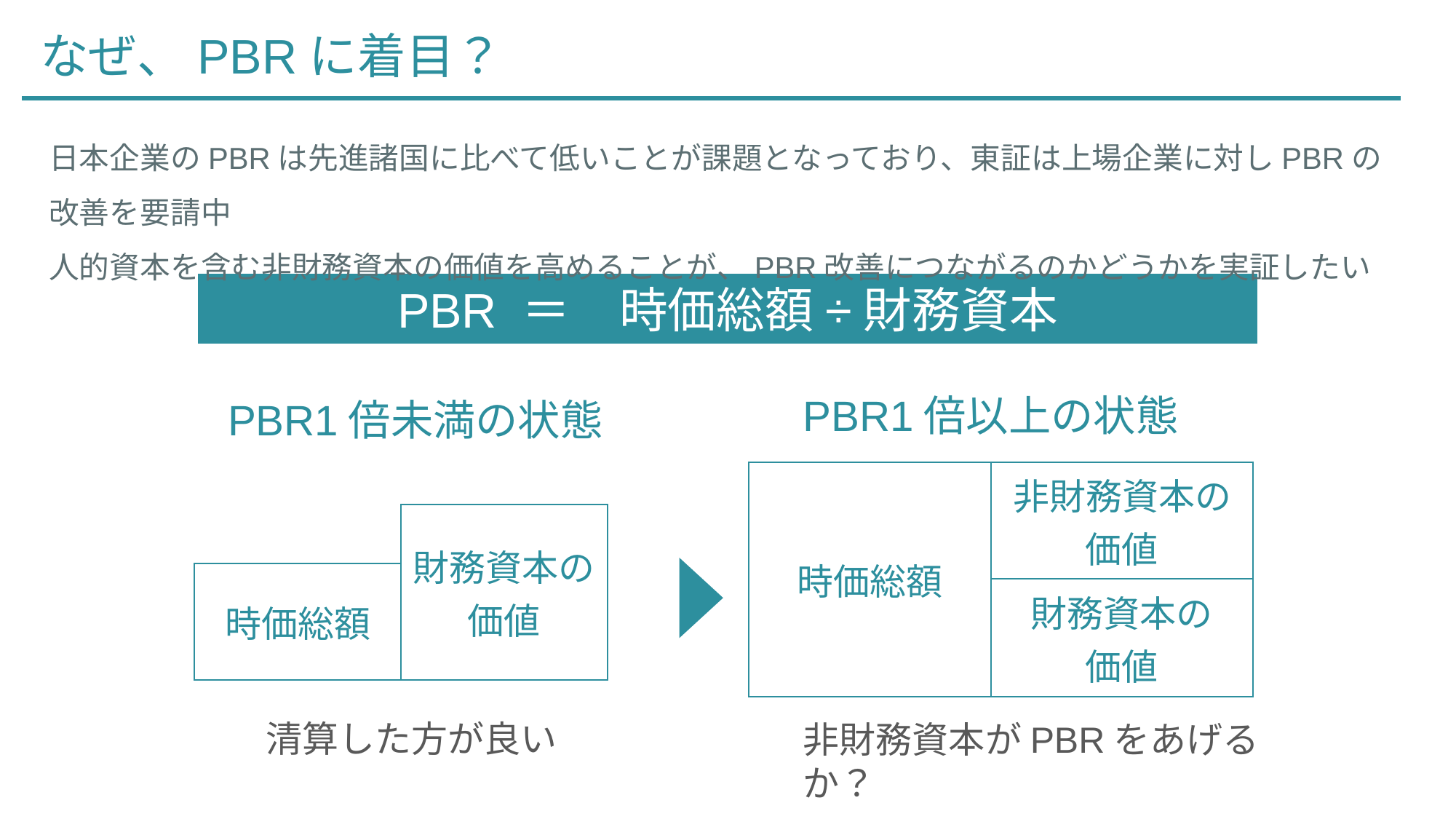

なぜ、PBRに着目？
日本企業のPBRは先進諸国に比べて低いことが課題となっており、東証は上場企業に対しPBRの改善を要請中
人的資本を含む非財務資本の価値を高めることが、PBR改善につながるのかどうかを実証したい
PBR ＝　時価総額÷財務資本
PBR1倍以上の状態
PBR1倍未満の状態
| 時価総額 | 非財務資本の 価値 |
| --- | --- |
|  | 財務資本の 価値 |
|  | 財務資本の価値 |
| --- | --- |
| 時価総額 |  |

清算した方が良い
非財務資本がPBRをあげるか？